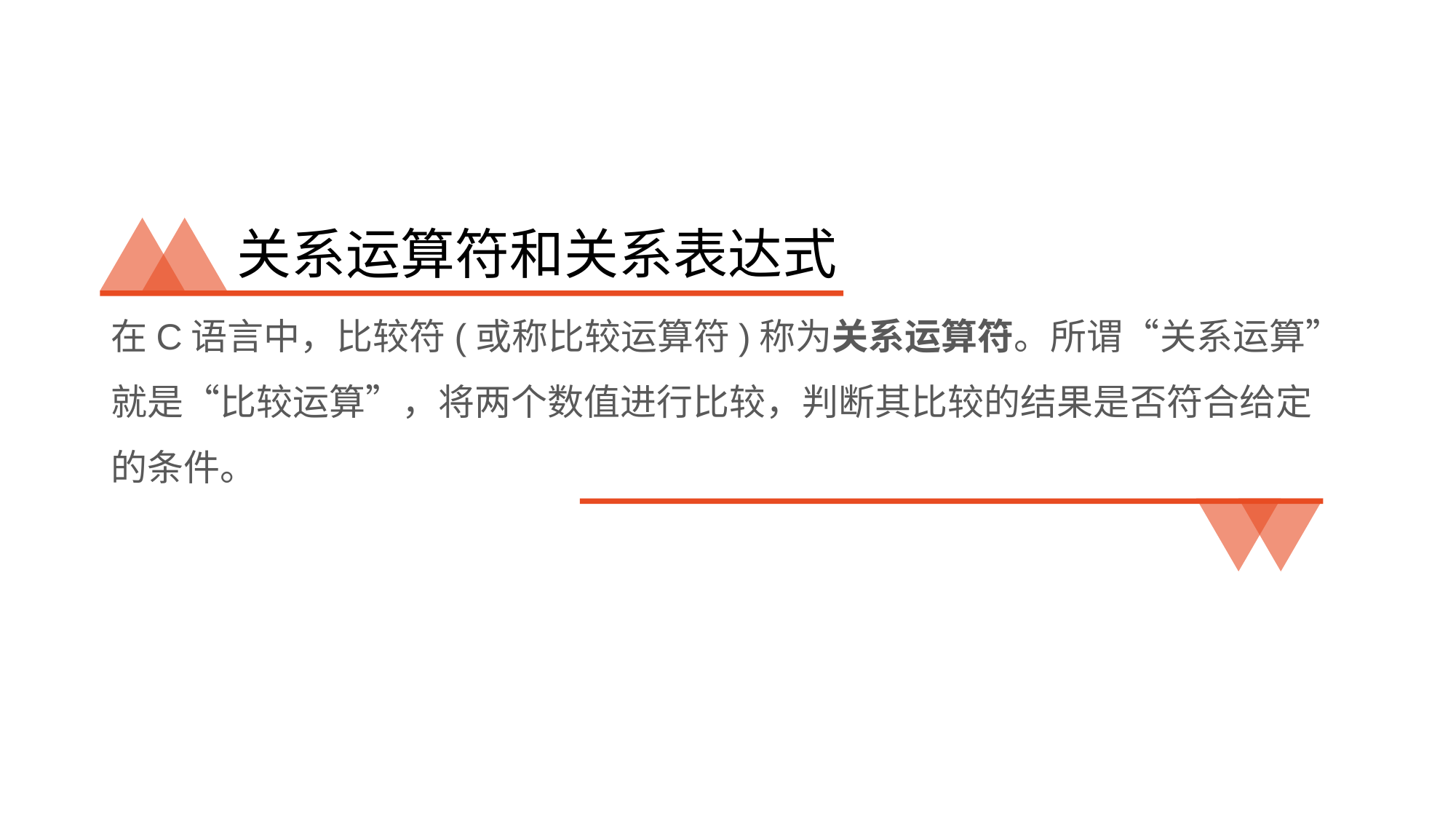

# 关系运算符和关系表达式

在C语言中，比较符(或称比较运算符)称为关系运算符。所谓“关系运算”就是“比较运算”，将两个数值进行比较，判断其比较的结果是否符合给定的条件。